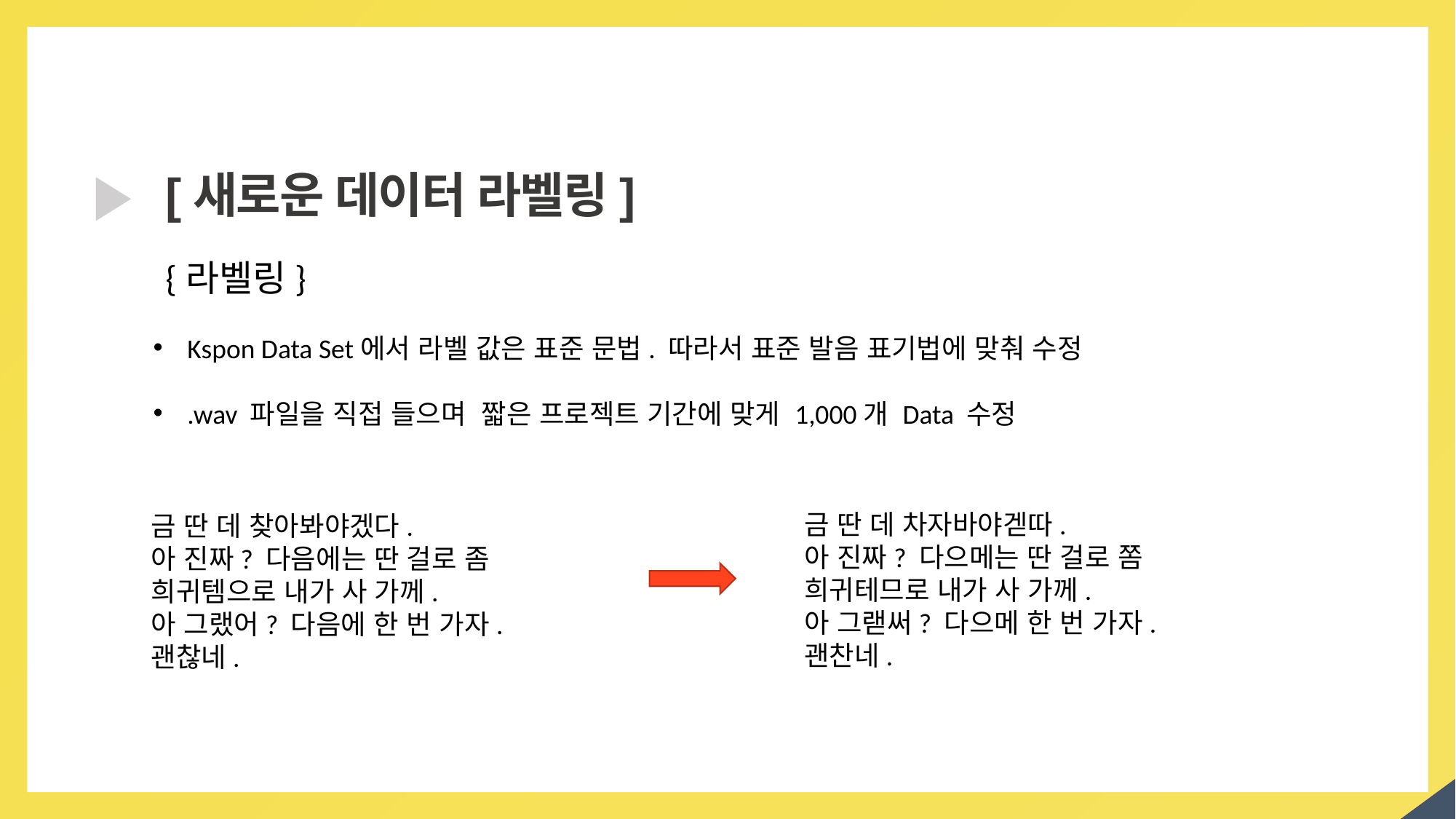

▶
[새로운 데이터 라벨링]
{라벨링}
Kspon Data Set에서 라벨 값은 표준 문법. 따라서 표준 발음 표기법에 맞춰 수정

.wav 파일을 직접 들으며  짧은 프로젝트 기간에 맞게 1,000개 Data 수정
금 딴 데 차자바야겓따.
아 진짜? 다으메는 딴 걸로 쫌 희귀테므로 내가 사 가께.
아 그랟써? 다으메 한 번 가자.
괜찬네.

금 딴 데 찾아봐야겠다.
아 진짜? 다음에는 딴 걸로 좀 희귀템으로 내가 사 가께.
아 그랬어? 다음에 한 번 가자.
괜찮네.

20